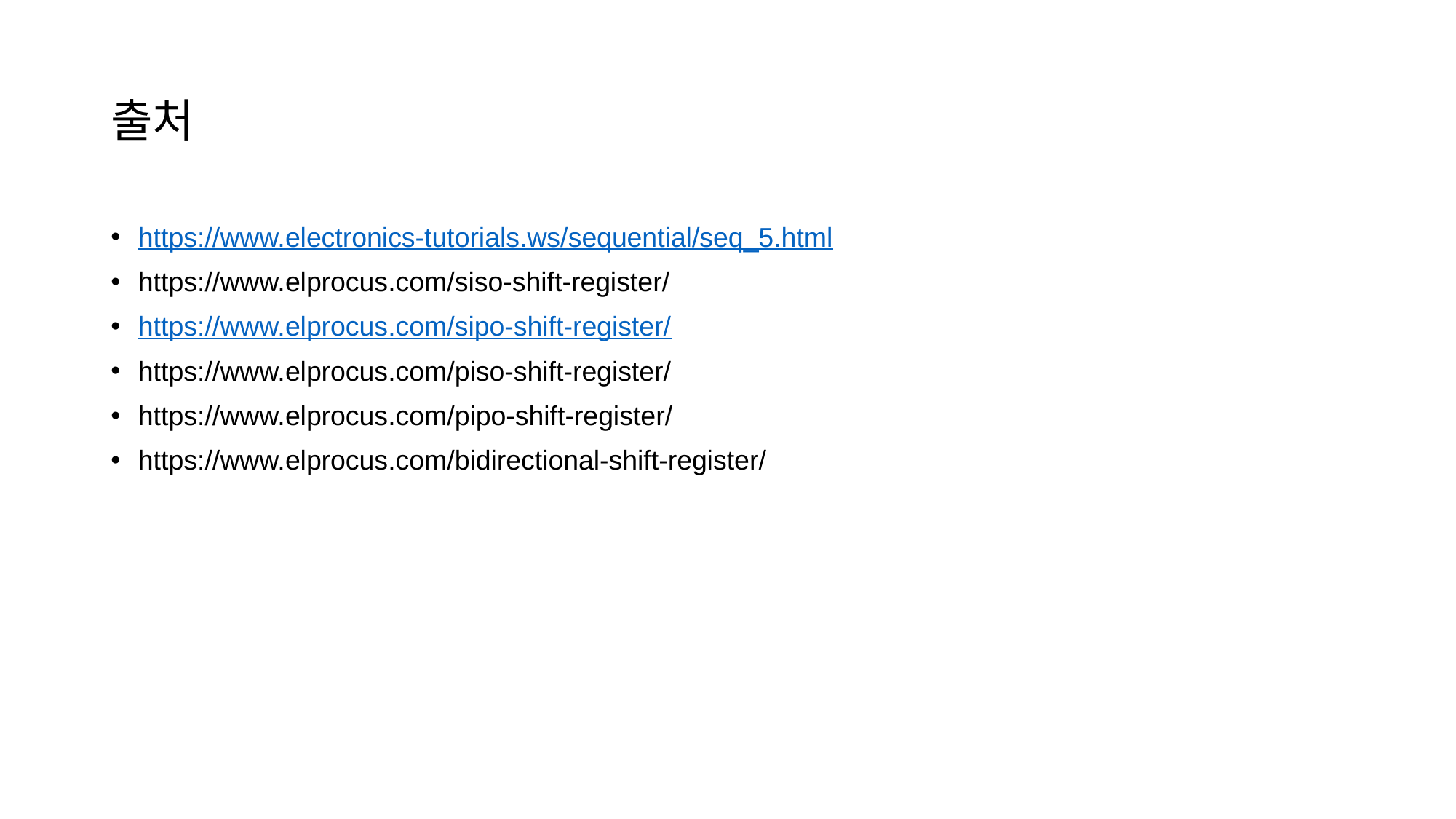

# 출처
https://www.electronics-tutorials.ws/sequential/seq_5.html
https://www.elprocus.com/siso-shift-register/
https://www.elprocus.com/sipo-shift-register/
https://www.elprocus.com/piso-shift-register/
https://www.elprocus.com/pipo-shift-register/
https://www.elprocus.com/bidirectional-shift-register/